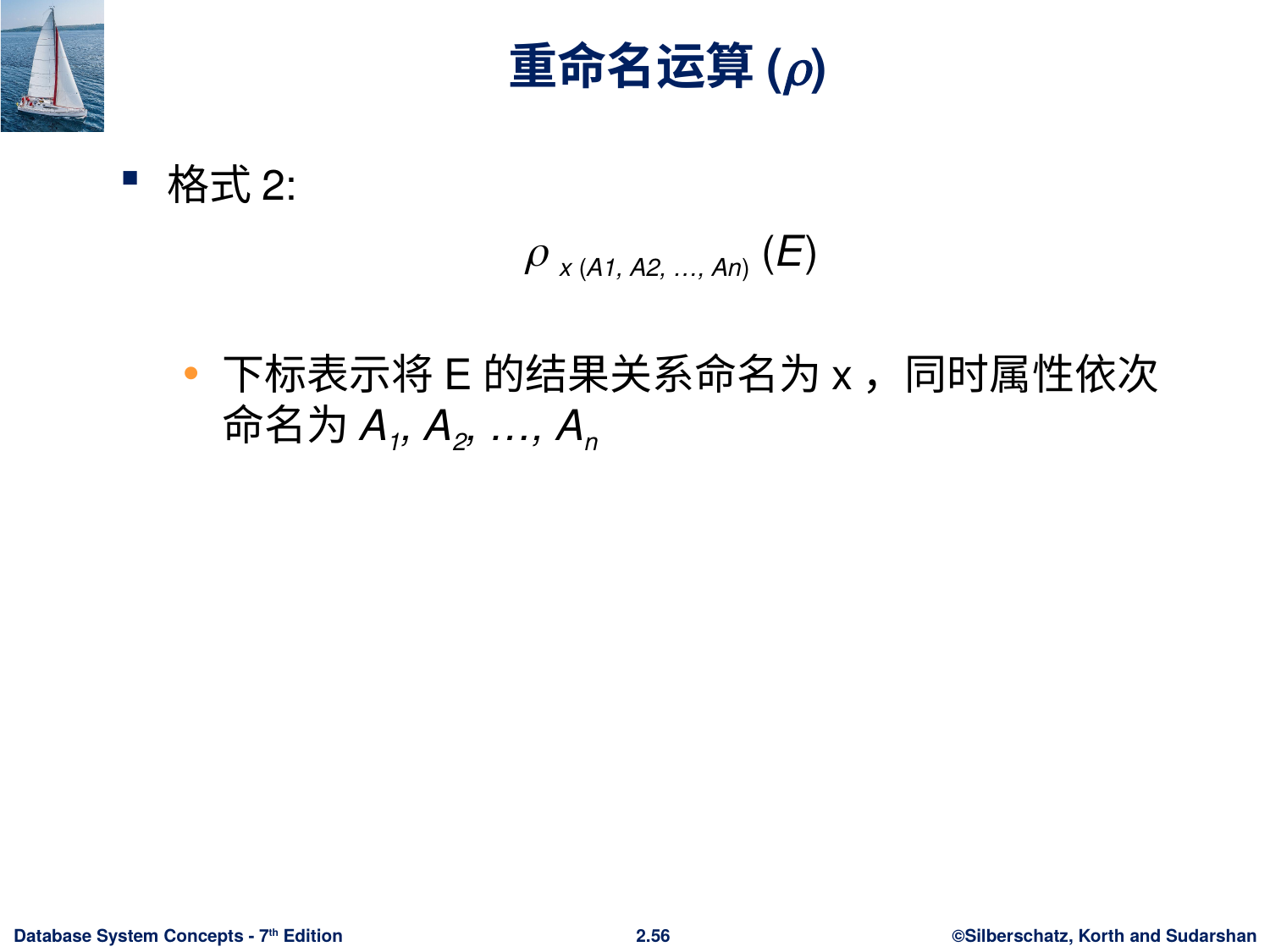

# 重命名运算(ρ)
格式2:
       ρ x (A1, A2, …, An) (E)
下标表示将E的结果关系命名为x，同时属性依次命名为A1, A2, …, An